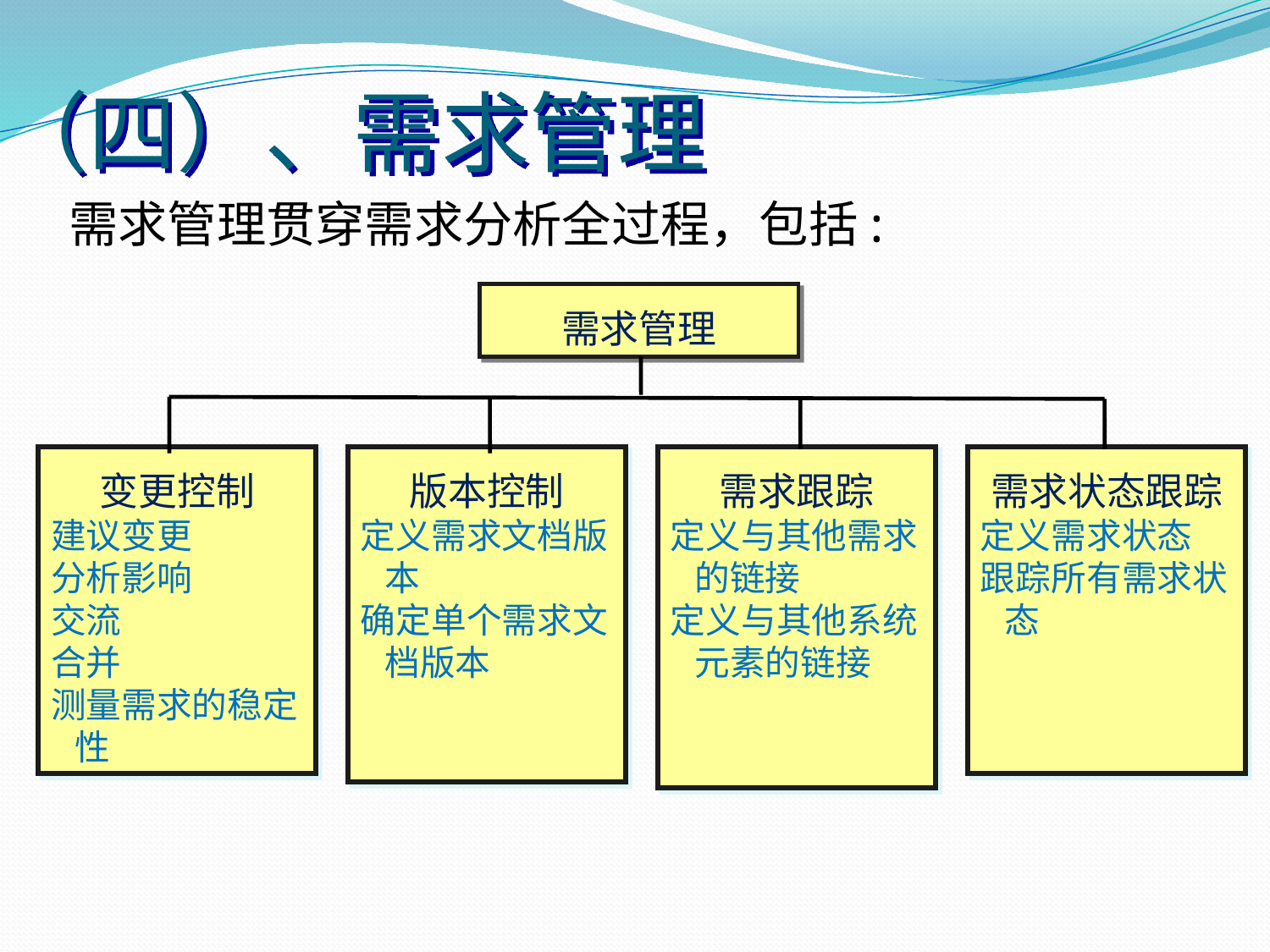

（四）、需求管理
需求管理贯穿需求分析全过程，包括:
需求管理

变更控制
建议变更
分析影响
交流
合并
测量需求的稳定性
版本控制
定义需求文档版本
确定单个需求文档版本

需求跟踪
定义与其他需求的链接
定义与其他系统元素的链接

需求状态跟踪
定义需求状态
跟踪所有需求状态